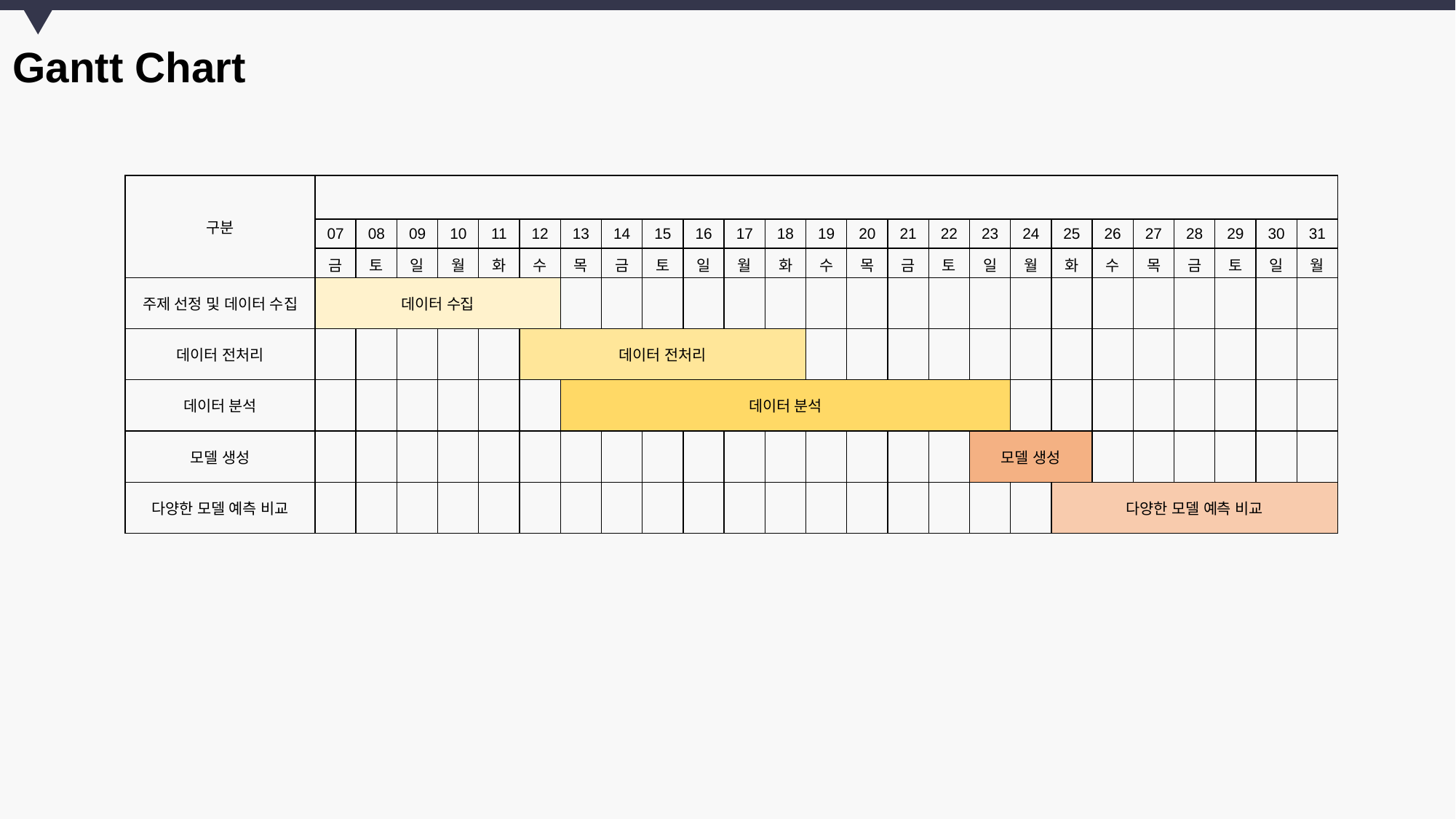

Gantt Chart
| 구분​ | ​ |  |  |  |  |  |  |  |  |  |  |  |  |  |  |  |  |  |  |  |  |  |  |  |  |
| --- | --- | --- | --- | --- | --- | --- | --- | --- | --- | --- | --- | --- | --- | --- | --- | --- | --- | --- | --- | --- | --- | --- | --- | --- | --- |
|  | 07​ | 08​ | 09​ | 10​ | 11​ | 12​ | 13​ | 14​ | 15​ | 16​ | 17​ | 18​ | 19​ | 20​ | 21​ | 22​ | 23​ | 24​ | 25​ | 26​ | 27​ | 28​ | 29​ | 30​ | 31​ |
|  | 금​ | 토​ | 일​ | 월​ | 화​ | 수​ | 목​ | 금​ | 토​ | 일​ | 월​ | 화​ | 수​ | 목​ | 금​ | 토​ | 일​ | 월​ | 화​ | 수​ | 목​ | 금​ | 토​ | 일​ | 월​ |
| 주제 선정 및 데이터 수집​ | 데이터 수집​ |  |  |  |  |  | ​ | ​ | ​ | ​ | ​ | ​ | ​ | ​ | ​ | ​ | ​ | ​ | ​ | ​ | ​ | ​ | ​ | ​ | ​ |
| 데이터 전처리​ | ​ | ​ | ​ | ​ | ​ | 데이터 전처리​ |  |  |  |  |  |  | ​ | ​ | ​ | ​ | ​ | ​ | ​ | ​ | ​ | ​ | ​ | ​ | ​ |
| 데이터 분석​ | ​ | ​ | ​ | ​ | ​ | ​ | 데이터 분석​ |  |  |  |  |  |  |  |  |  |  | ​ | ​ | ​ | ​ | ​ | ​ | ​ | ​ |
| 모델 생성​ | ​ | ​ | ​ | ​ | ​ | ​ | ​ | ​ | ​ | ​ | ​ | ​ | ​ | ​ | ​ | ​ | 모델 생성​ |  |  | ​ | ​ | ​ | ​ | ​ | ​ |
| 다양한 모델 예측 비교​ | ​ | ​ | ​ | ​ | ​ | ​ | ​ | ​ | ​ | ​ | ​ | ​ | ​ | ​ | ​ | ​ | ​ | ​ | 다양한 모델 예측 비교​ |  |  |  |  |  |  |